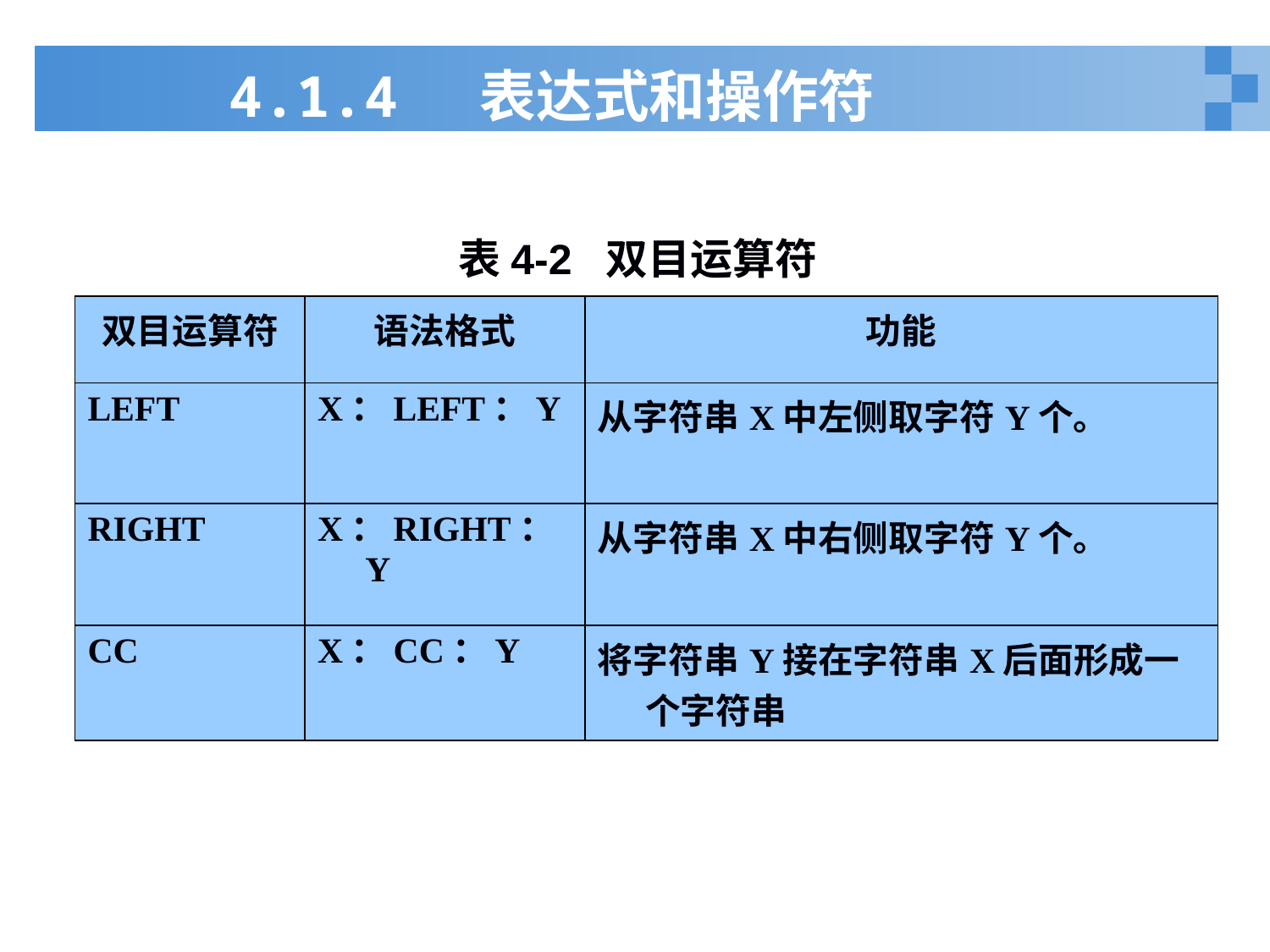

# 4.1.4  表达式和操作符
表4-2  双目运算符
| 双目运算符 | 语法格式 | 功能 |
| --- | --- | --- |
| LEFT | X：LEFT：Y | 从字符串X中左侧取字符Y个。 |
| RIGHT | X：RIGHT：Y | 从字符串X中右侧取字符Y个。 |
| CC | X：CC：Y | 将字符串Y接在字符串X后面形成一个字符串 |